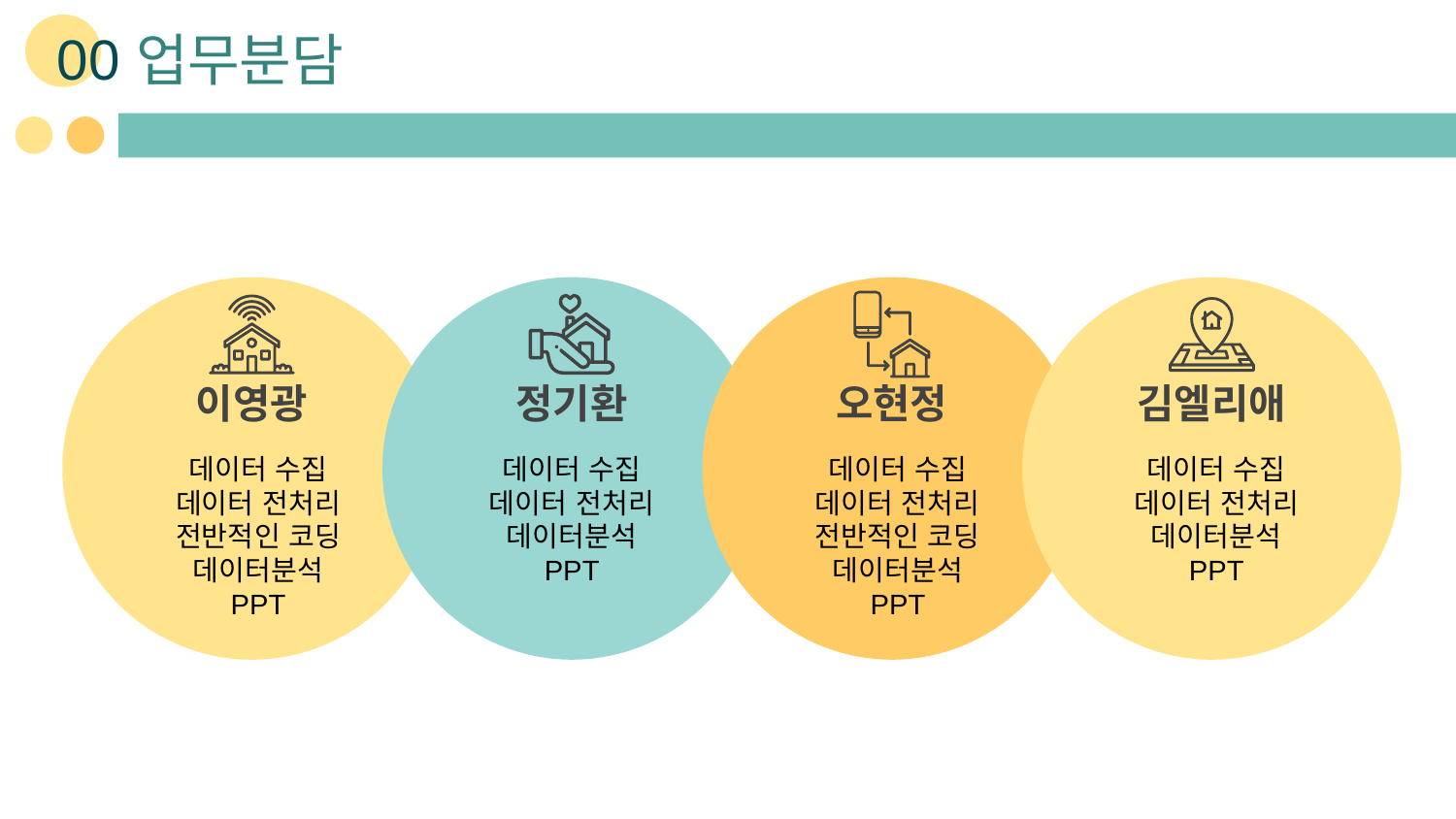

00

업무분담

이영광
정기환
오현정
김엘리애

데이터 수집
데이터 전처리
전반적인 코딩
데이터분석
PPT

데이터 수집
데이터 전처리
데이터분석
PPT

데이터 수집
데이터 전처리
전반적인 코딩
데이터분석
PPT

데이터 수집
데이터 전처리
데이터분석
PPT